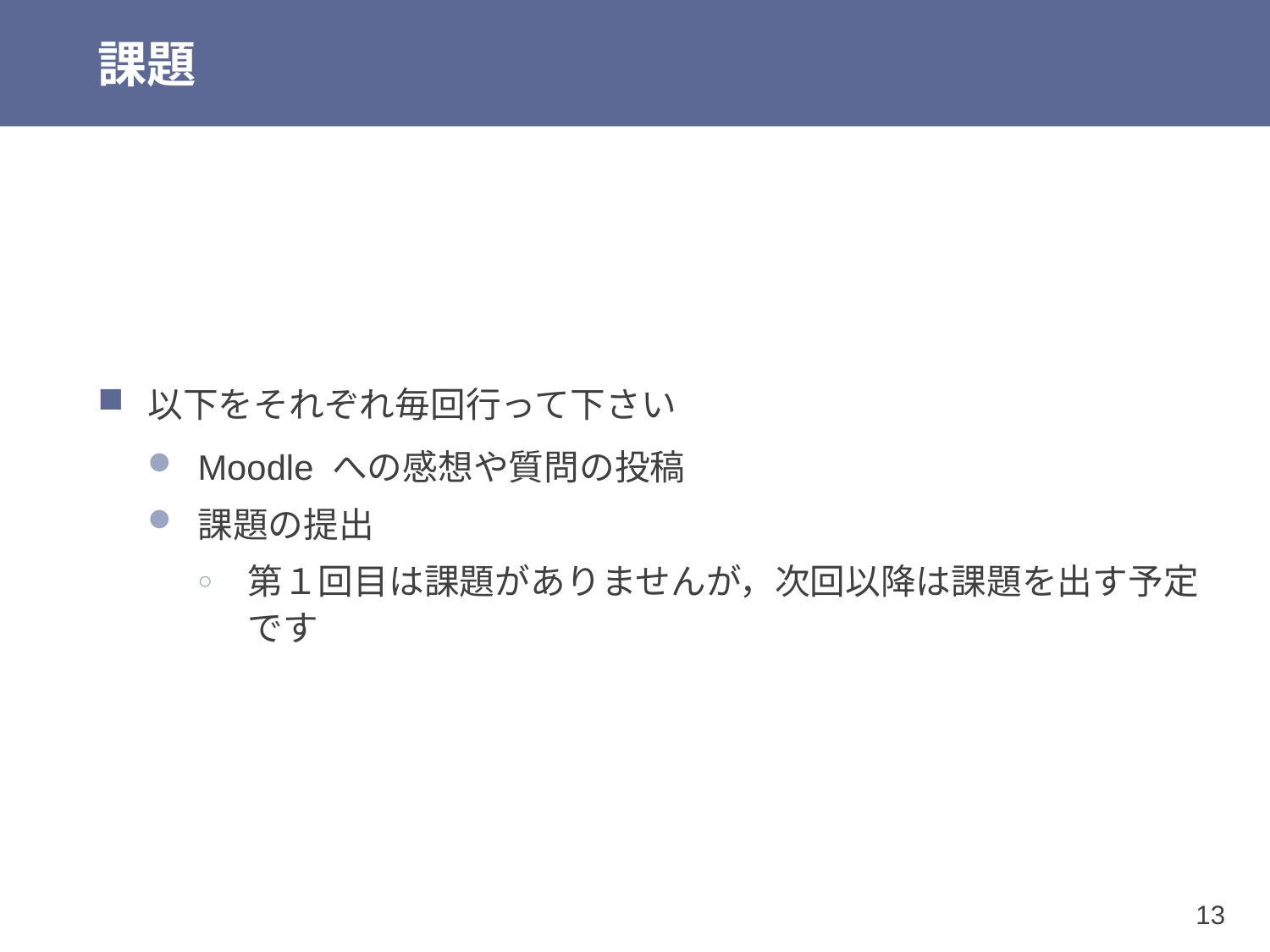

# 課題
以下をそれぞれ毎回行って下さい
Moodle への感想や質問の投稿
課題の提出
第１回目は課題がありませんが，次回以降は課題を出す予定です